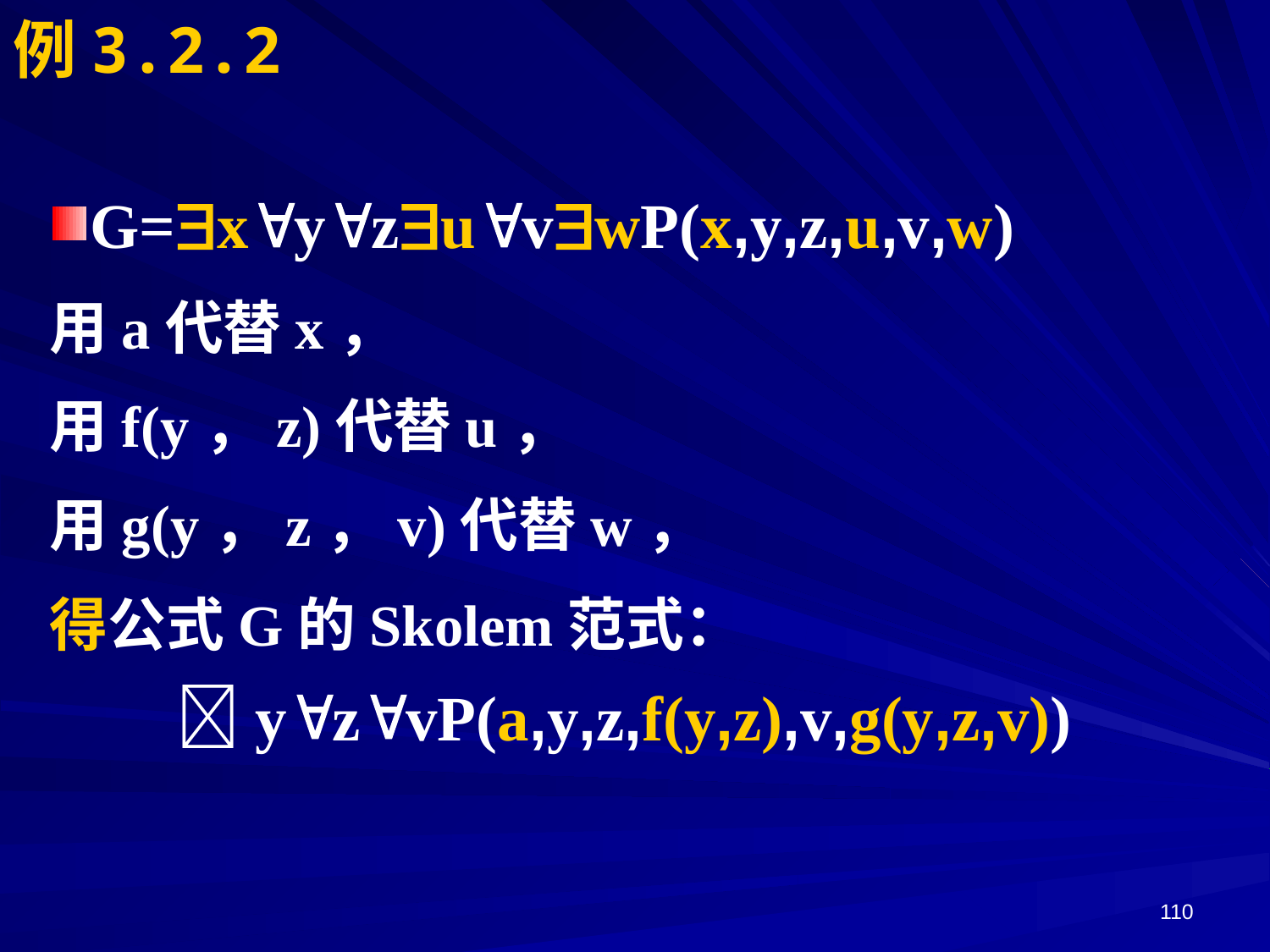

# 例3.2.2
G=∃x∀y∀z∃u∀v∃wP(x,y,z,u,v,w)
用a代替x，
用f(y，z)代替u，
用g(y，z，v)代替w，
得公式G的Skolem范式：
	∀y∀z∀vP(a,y,z,f(y,z),v,g(y,z,v))
110